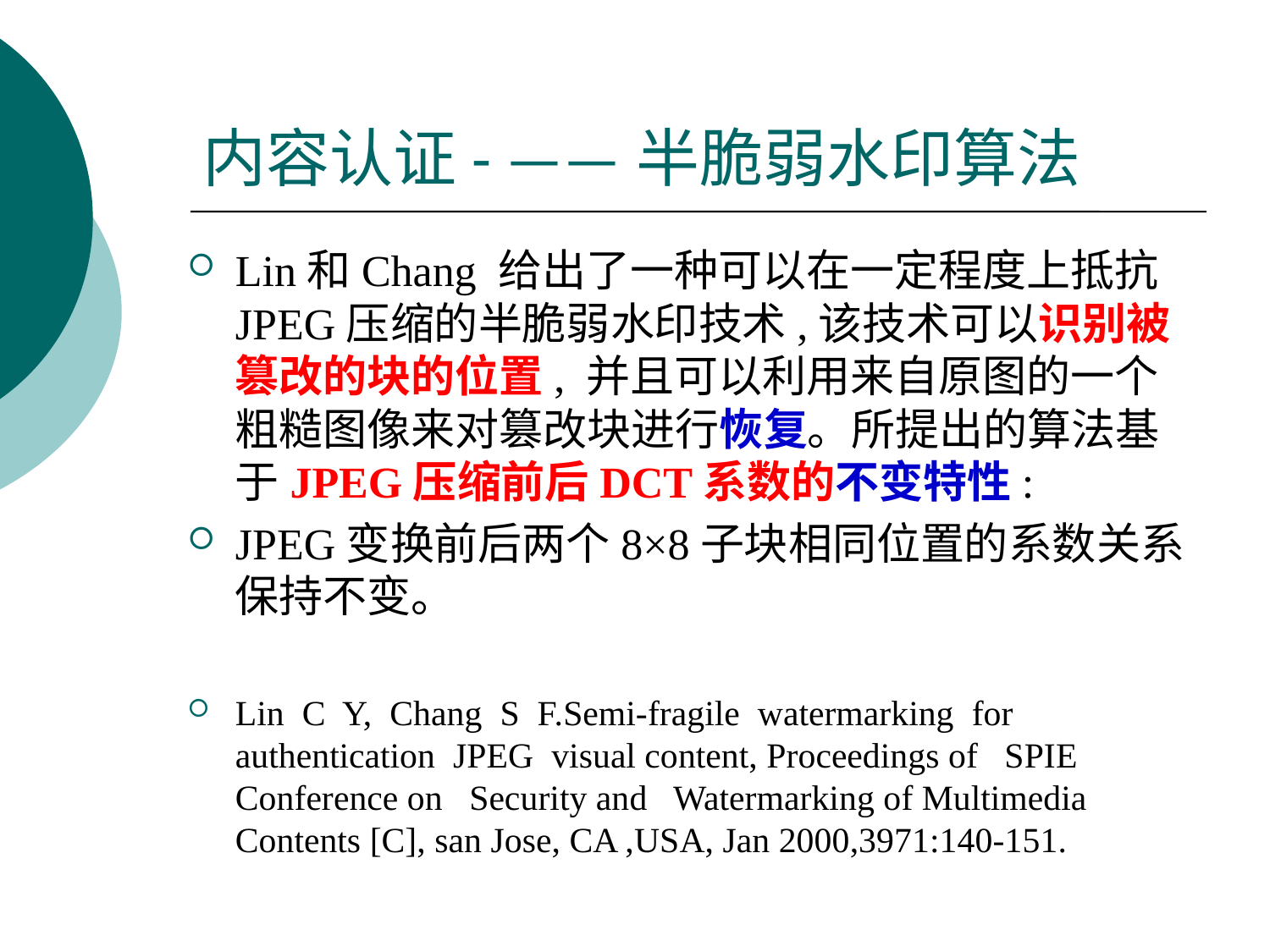

# 内容认证- ——半脆弱水印算法
Lin和Chang 给出了一种可以在一定程度上抵抗JPEG压缩的半脆弱水印技术,该技术可以识别被篡改的块的位置, 并且可以利用来自原图的一个粗糙图像来对篡改块进行恢复。所提出的算法基于JPEG压缩前后DCT系数的不变特性:
JPEG变换前后两个8×8子块相同位置的系数关系保持不变。

Lin  C  Y,  Chang  S  F.Semi-fragile  watermarking  for  authentication  JPEG  visual content, Proceedings of   SPIE   Conference on   Security and   Watermarking of Multimedia Contents [C], san Jose, CA ,USA, Jan 2000,3971:140-151.